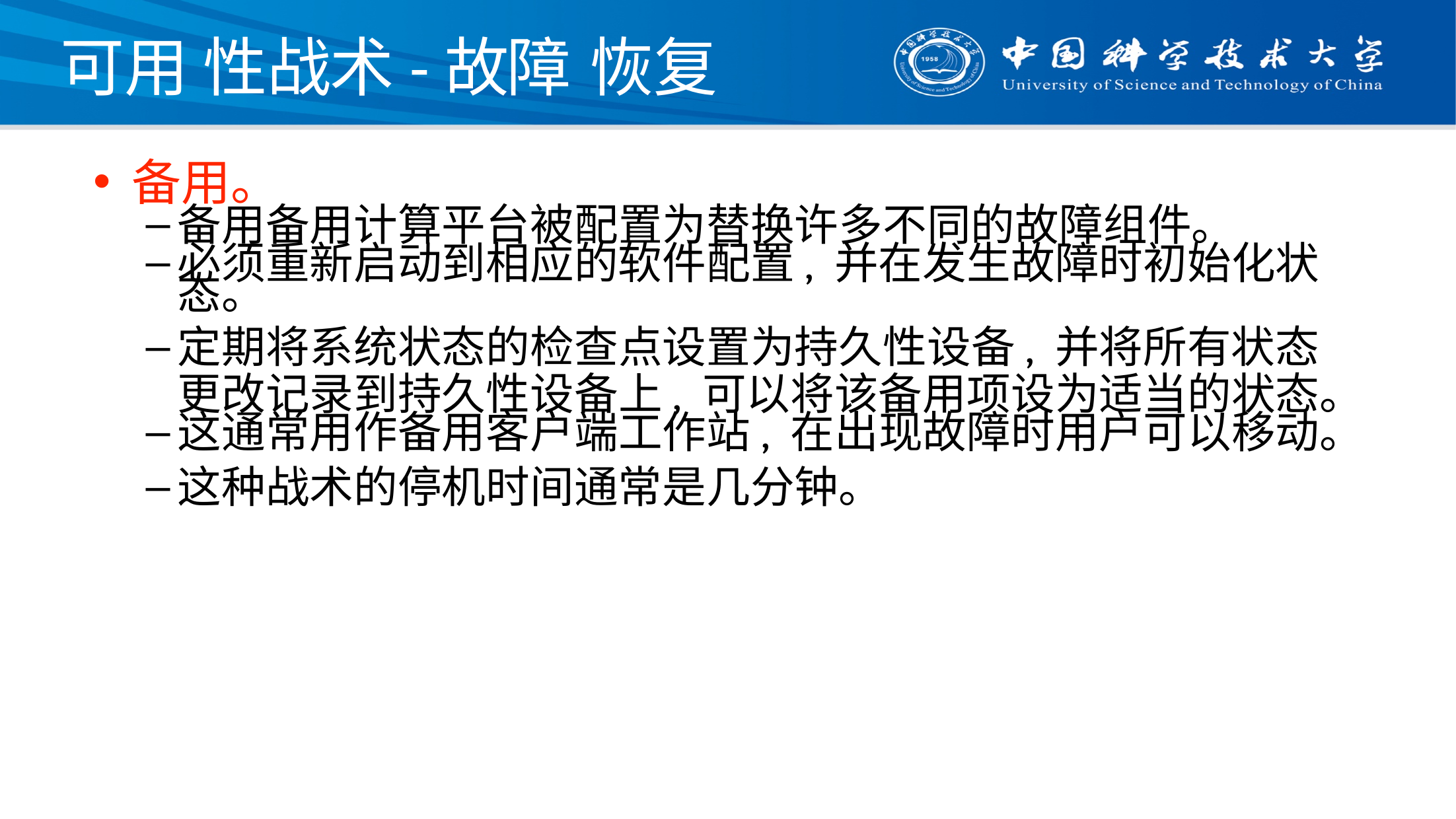

# 可用 性战术-故障 恢复
备用。
备用备用计算平台被配置为替换许多不同的故障组件。
必须重新启动到相应的软件配置, 并在发生故障时初始化状态。
定期将系统状态的检查点设置为持久性设备, 并将所有状态更改记录到持久性设备上, 可以将该备用项设为适当的状态。
这通常用作备用客户端工作站, 在出现故障时用户可以移动。
这种战术的停机时间通常是几分钟。